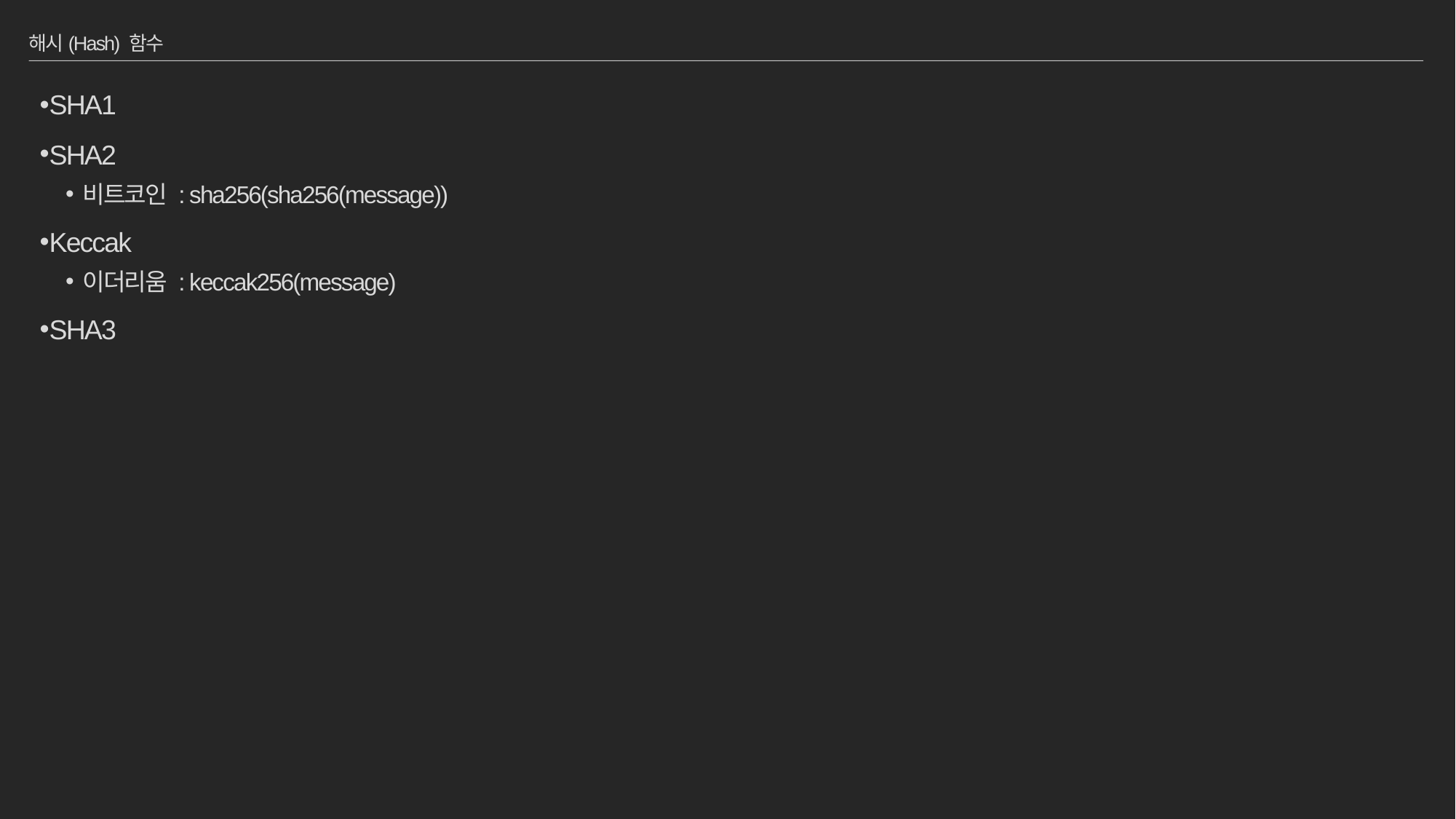

# 해시(Hash) 함수
SHA1
SHA2
비트코인 : sha256(sha256(message))
Keccak
이더리움 : keccak256(message)
SHA3